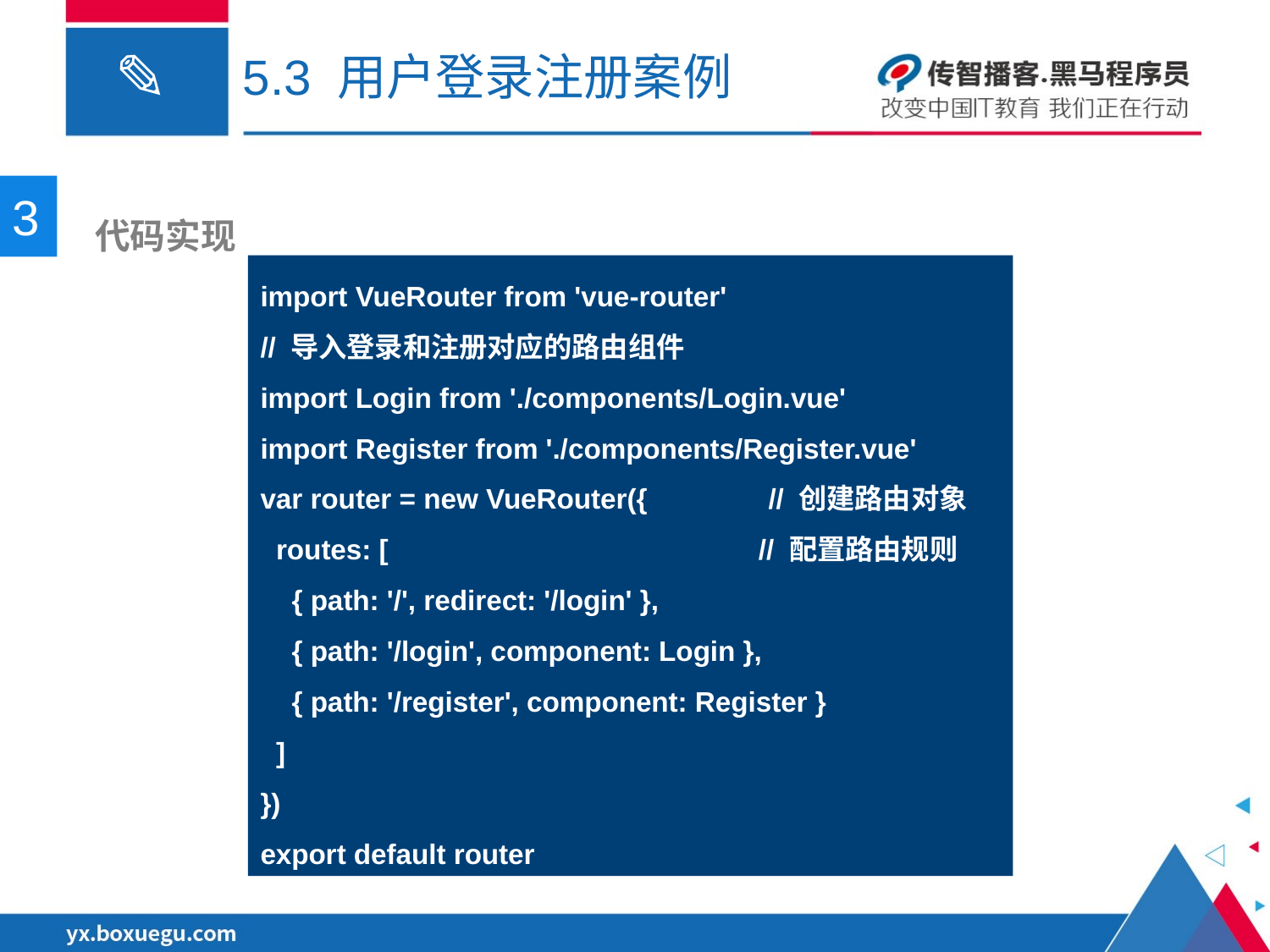

# 5.3 用户登录注册案例

3
  代码实现
import VueRouter from 'vue-router'
// 导入登录和注册对应的路由组件
import Login from './components/Login.vue'
import Register from './components/Register.vue'
var router = new VueRouter({	// 创建路由对象
  routes: [		               // 配置路由规则
    { path: '/', redirect: '/login' },
    { path: '/login', component: Login },
    { path: '/register', component: Register }
  ]
})
export default router